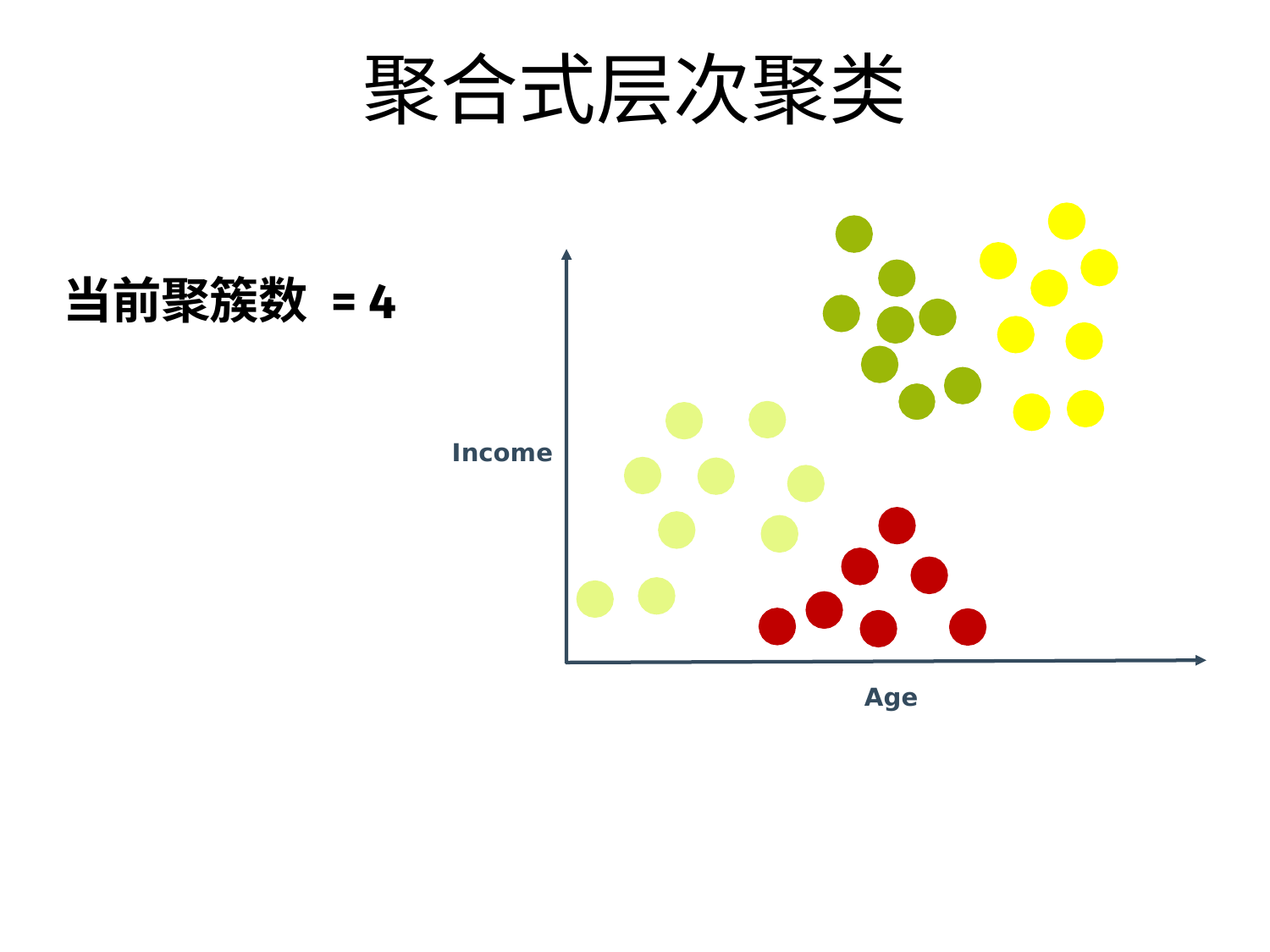

# 聚合式层次聚类

当前聚簇数 = 4

Income

Age